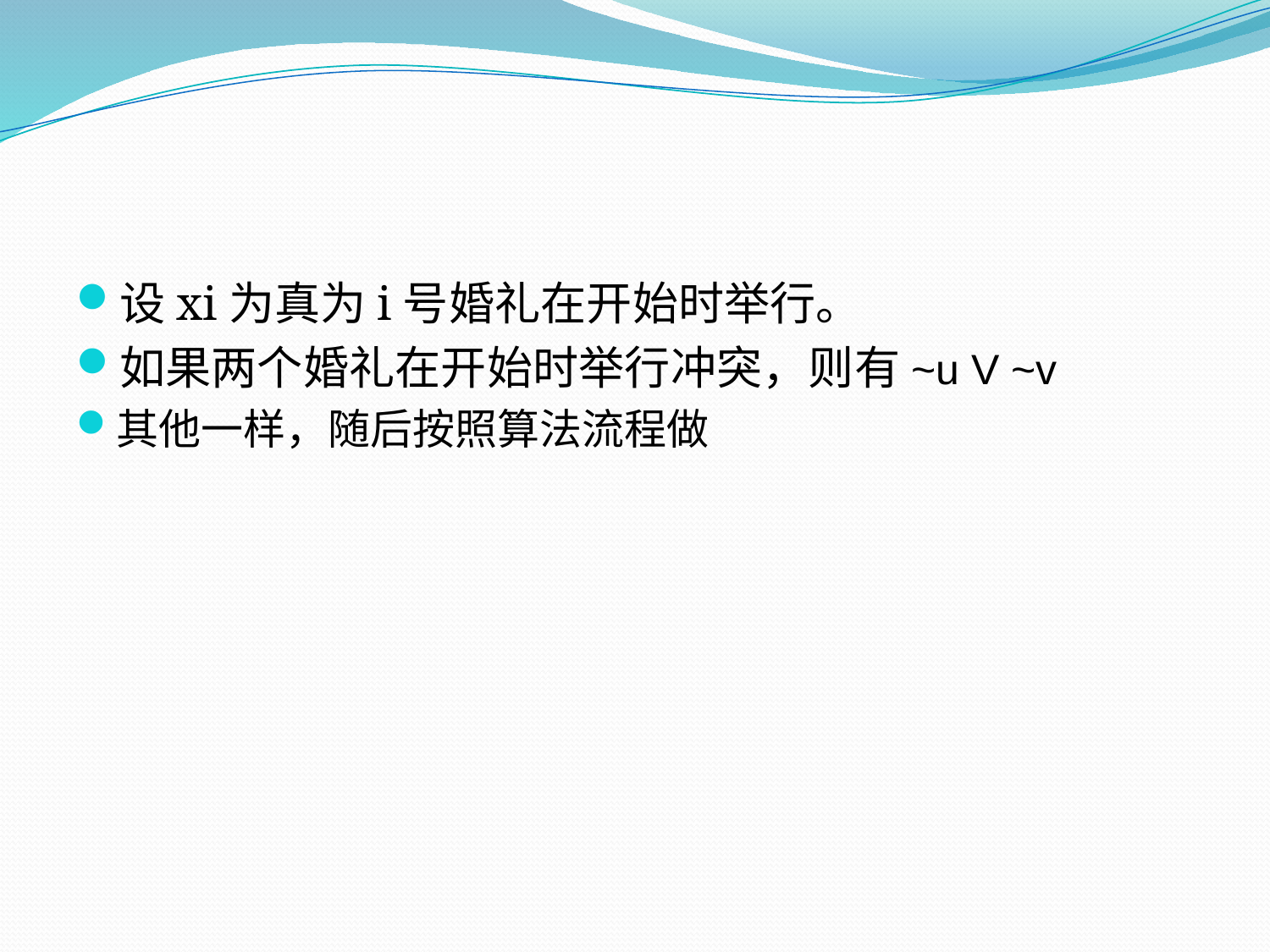

#
设xi为真为i号婚礼在开始时举行。
如果两个婚礼在开始时举行冲突，则有~u V ~v
其他一样，随后按照算法流程做